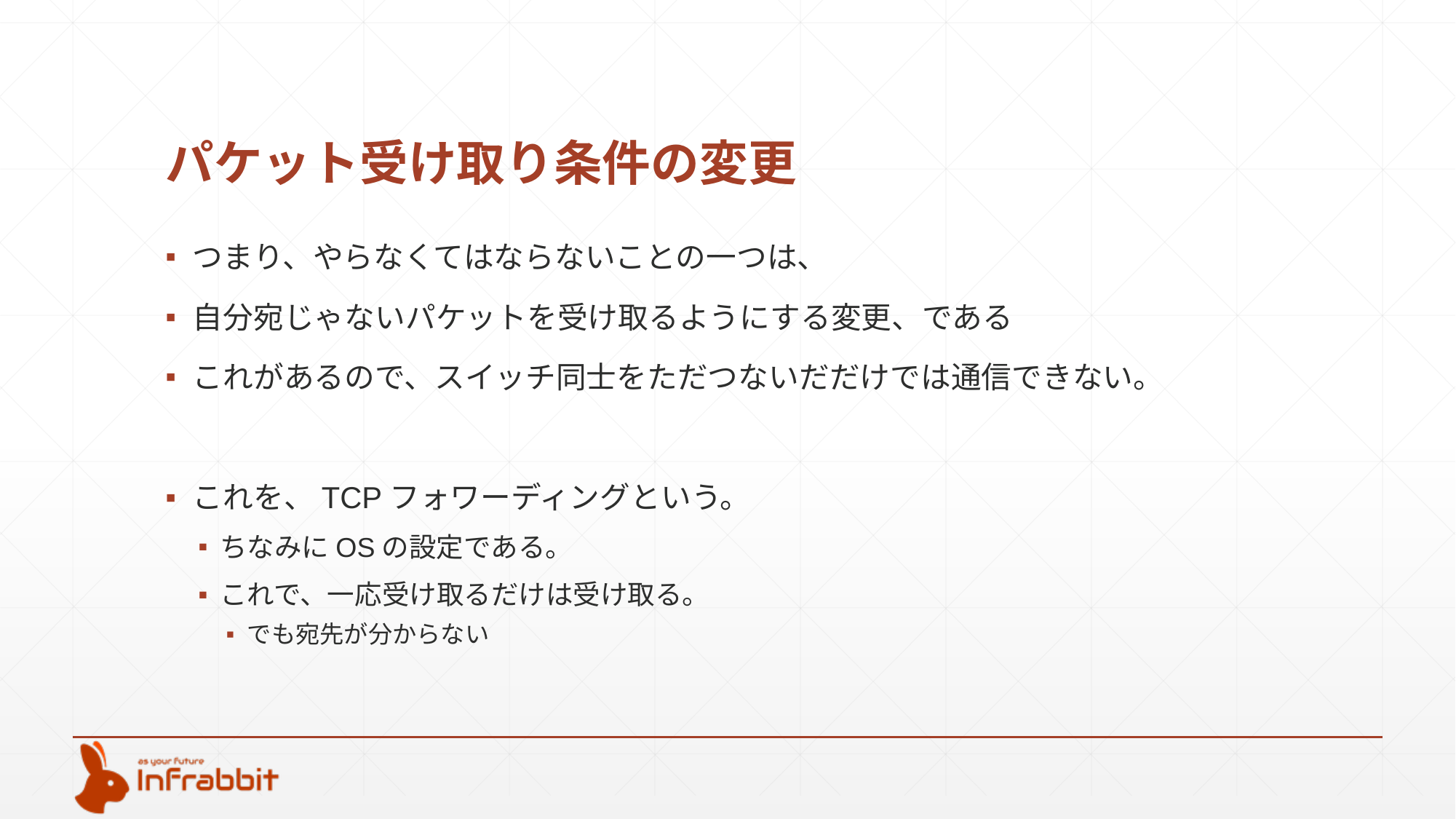

# パケット受け取り条件の変更
つまり、やらなくてはならないことの一つは、
自分宛じゃないパケットを受け取るようにする変更、である
これがあるので、スイッチ同士をただつないだだけでは通信できない。

これを、TCPフォワーディングという。
ちなみにOSの設定である。
これで、一応受け取るだけは受け取る。
でも宛先が分からない